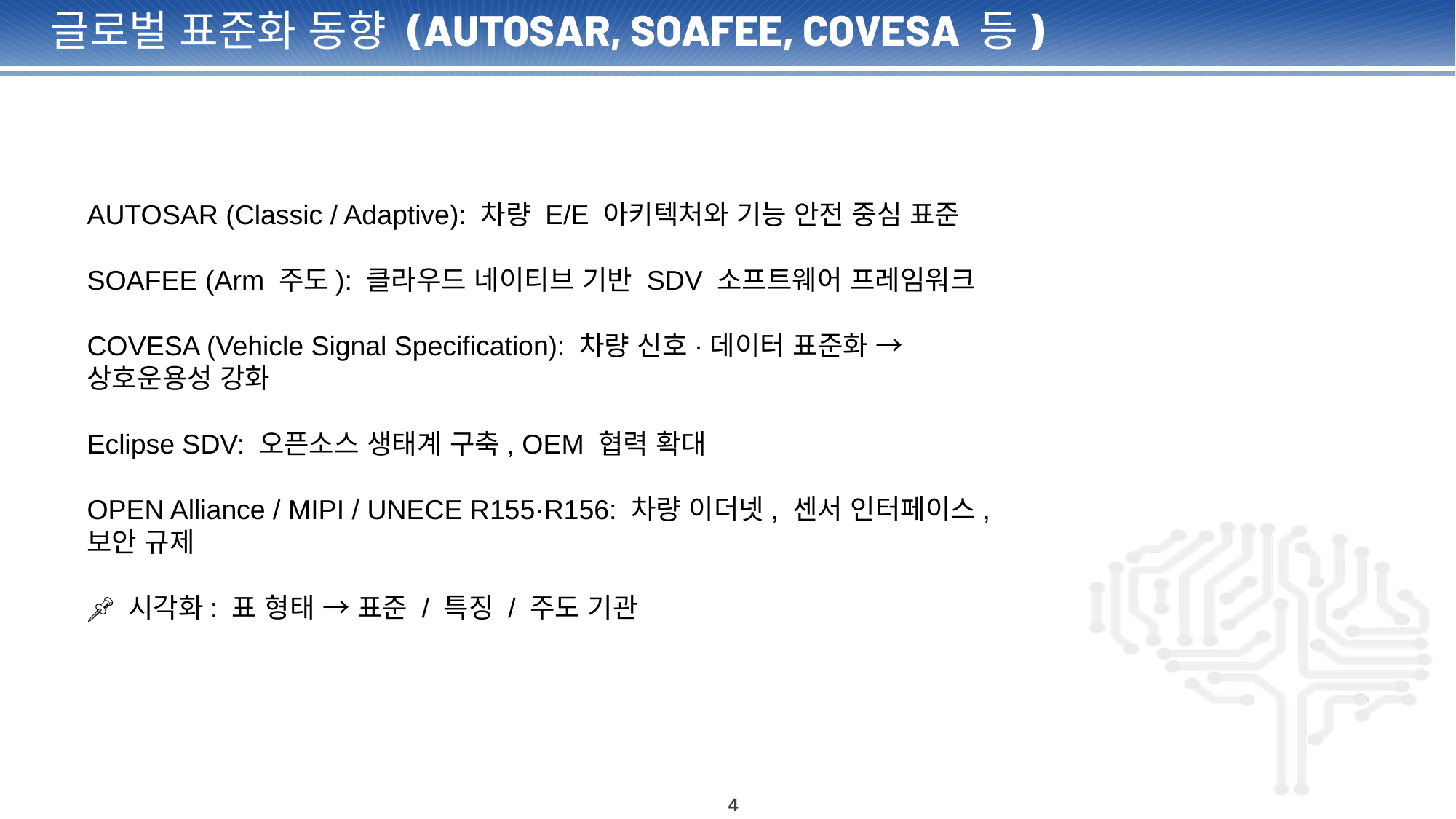

# 글로벌 표준화 동향 (AUTOSAR, SOAFEE, COVESA 등)
AUTOSAR (Classic / Adaptive): 차량 E/E 아키텍처와 기능 안전 중심 표준

SOAFEE (Arm 주도): 클라우드 네이티브 기반 SDV 소프트웨어 프레임워크

COVESA (Vehicle Signal Specification): 차량 신호·데이터 표준화 → 상호운용성 강화

Eclipse SDV: 오픈소스 생태계 구축, OEM 협력 확대

OPEN Alliance / MIPI / UNECE R155·R156: 차량 이더넷, 센서 인터페이스, 보안 규제

📌 시각화: 표 형태 → 표준 / 특징 / 주도 기관